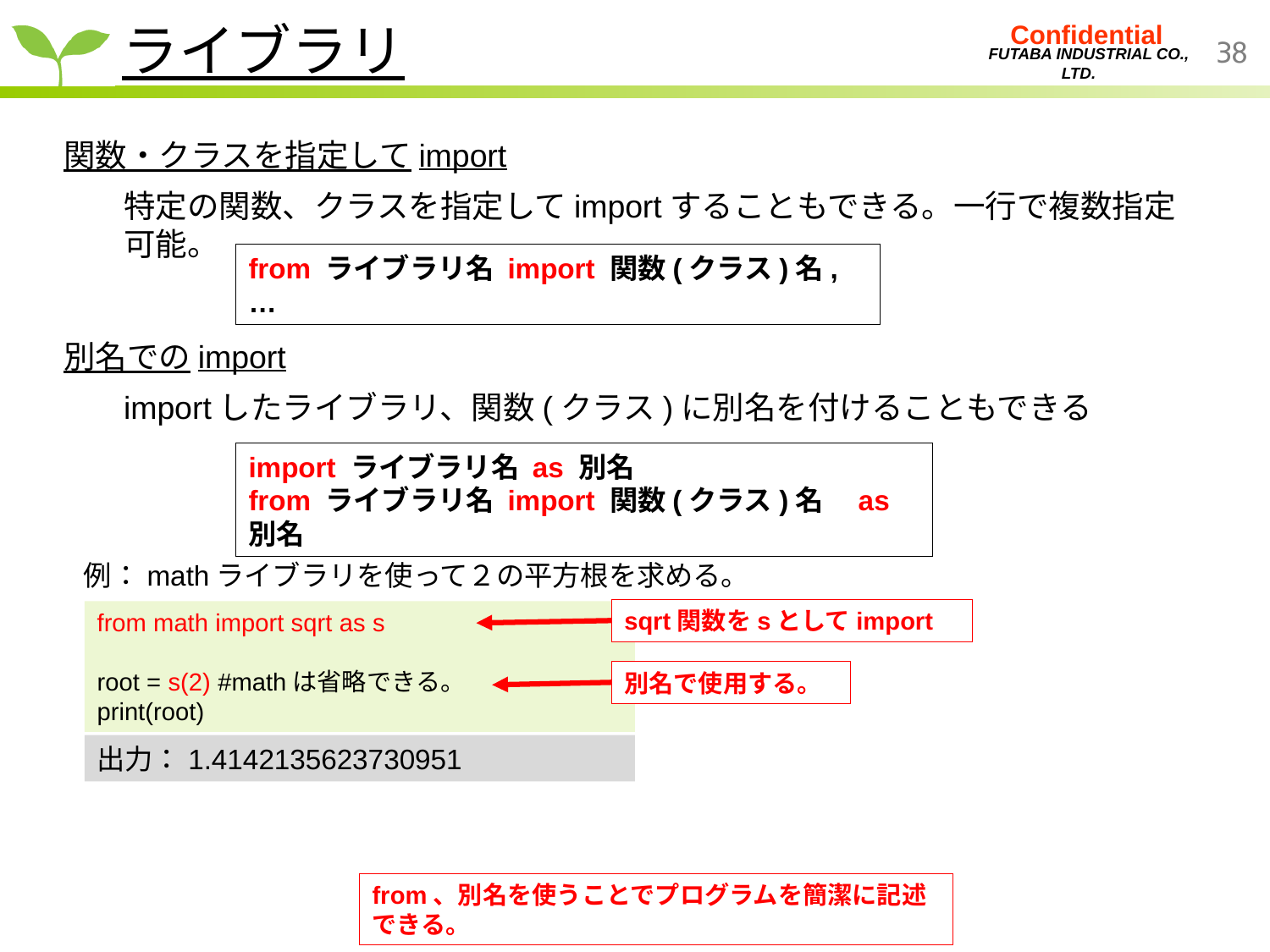

ライブラリ
関数・クラスを指定してimport
特定の関数、クラスを指定してimportすることもできる。一行で複数指定可能。
from ライブラリ名 import 関数(クラス)名, …
別名でのimport
importしたライブラリ、関数(クラス)に別名を付けることもできる
import ライブラリ名 as 別名
from ライブラリ名 import 関数(クラス)名　as 別名
例：mathライブラリを使って２の平方根を求める。
sqrt関数をsとしてimport
from math import sqrt as s

root = s(2) #mathは省略できる。
print(root)
別名で使用する。
出力：1.4142135623730951
from、別名を使うことでプログラムを簡潔に記述できる。